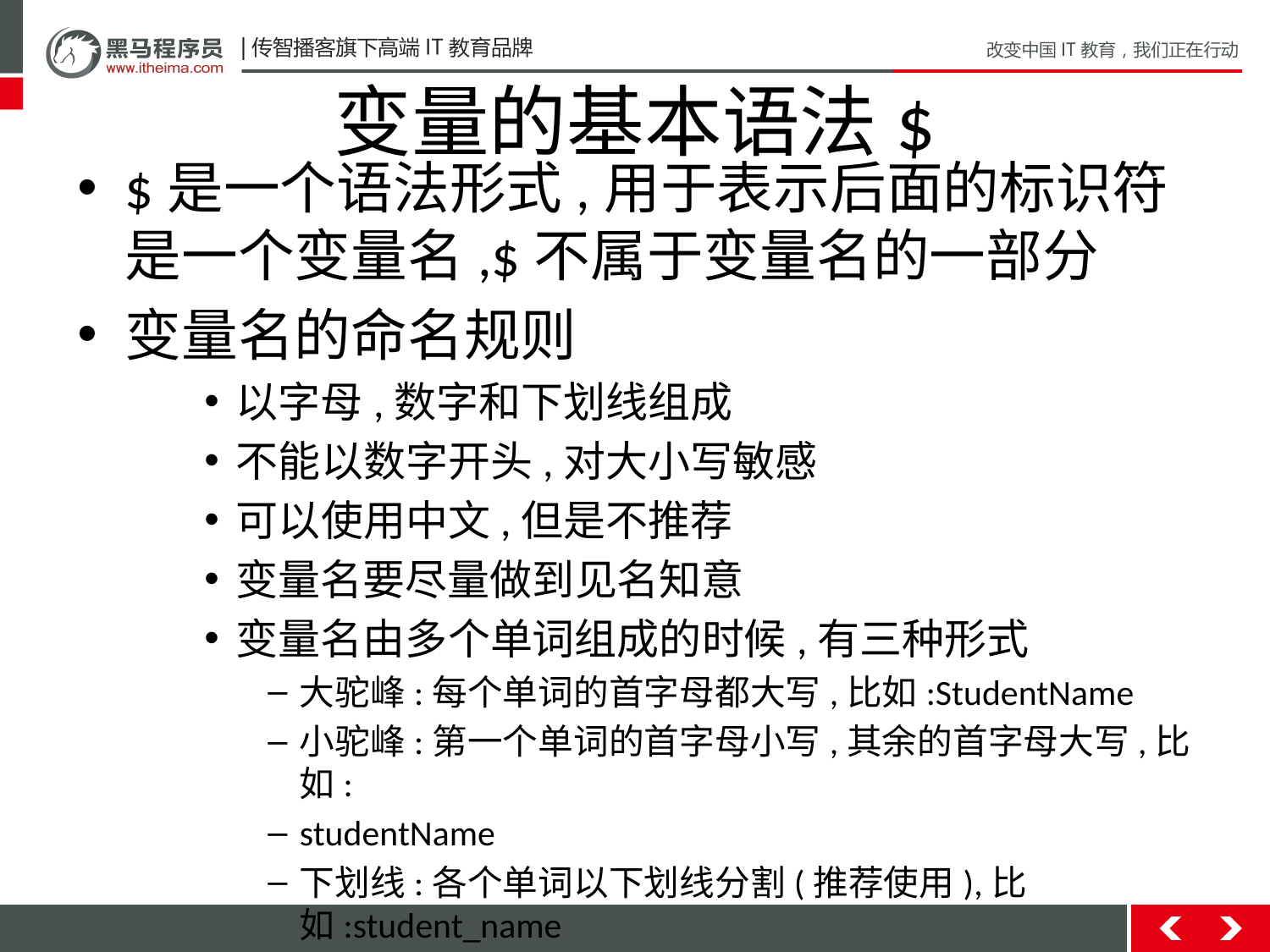

# 变量的基本语法$
$是一个语法形式,用于表示后面的标识符是一个变量名,$不属于变量名的一部分
变量名的命名规则
以字母,数字和下划线组成
不能以数字开头,对大小写敏感
可以使用中文,但是不推荐
变量名要尽量做到见名知意
变量名由多个单词组成的时候,有三种形式
大驼峰:每个单词的首字母都大写,比如:StudentName
小驼峰:第一个单词的首字母小写,其余的首字母大写,比如:
studentName
下划线:各个单词以下划线分割(推荐使用),比如:student_name